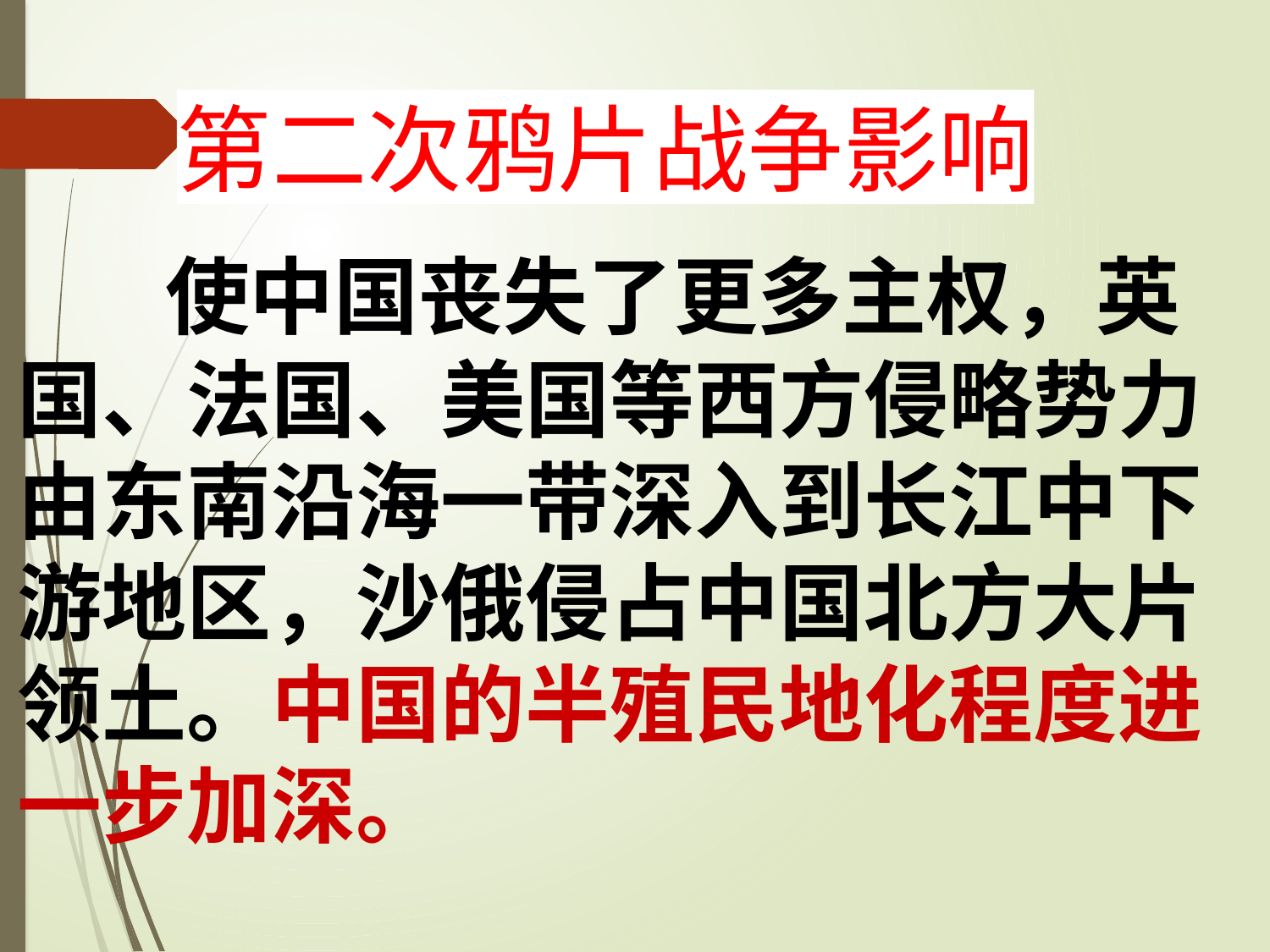

第二次鸦片战争影响
         使中国丧失了更多主权，英国、法国、美国等西方侵略势力由东南沿海一带深入到长江中下游地区，沙俄侵占中国北方大片领土。中国的半殖民地化程度进一步加深。